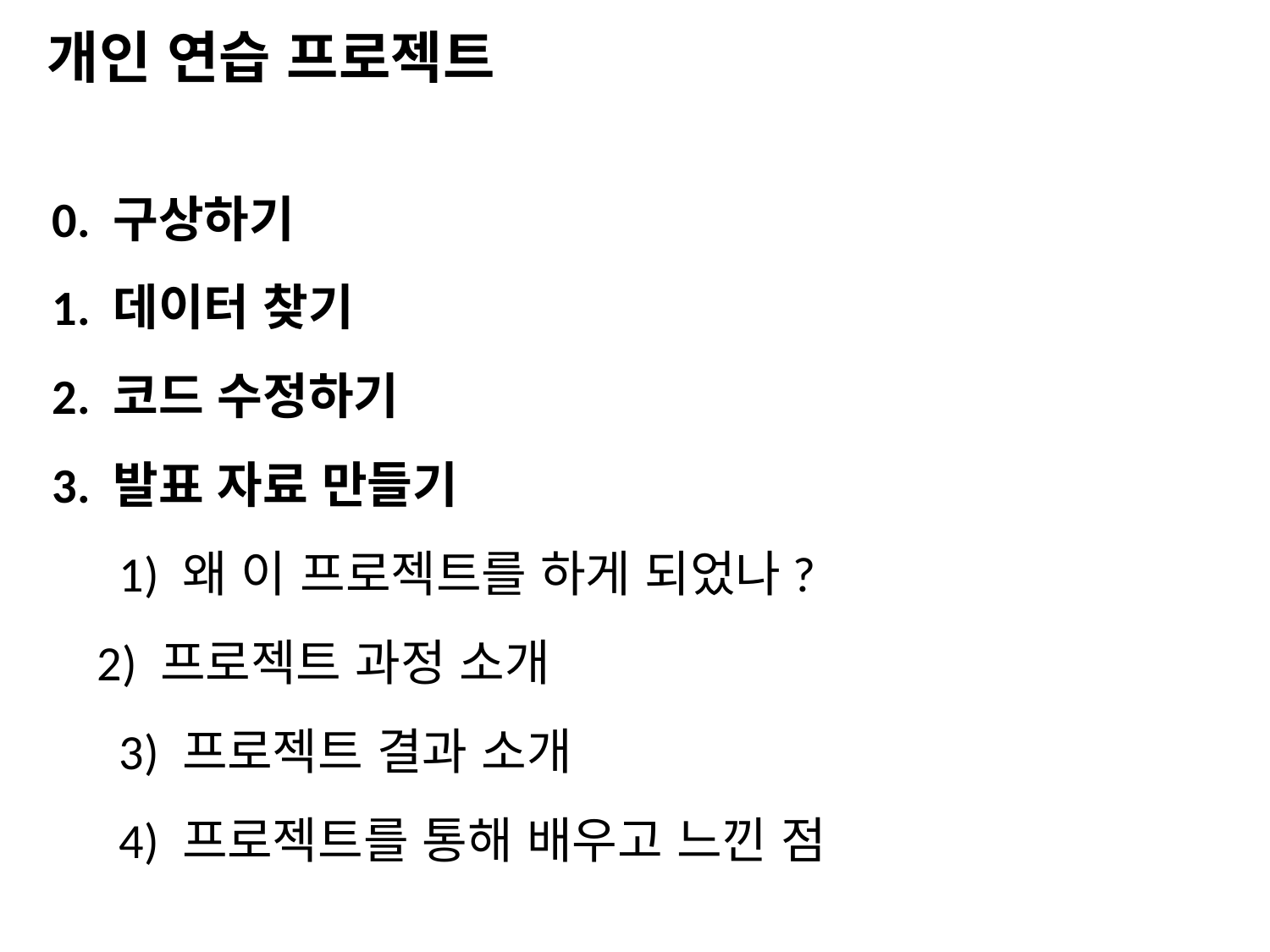

개인 연습 프로젝트
0. 구상하기
1. 데이터 찾기
2. 코드 수정하기
3. 발표 자료 만들기
    1) 왜 이 프로젝트를 하게 되었나?
    2) 프로젝트 과정 소개
    3) 프로젝트 결과 소개
    4) 프로젝트를 통해 배우고 느낀 점